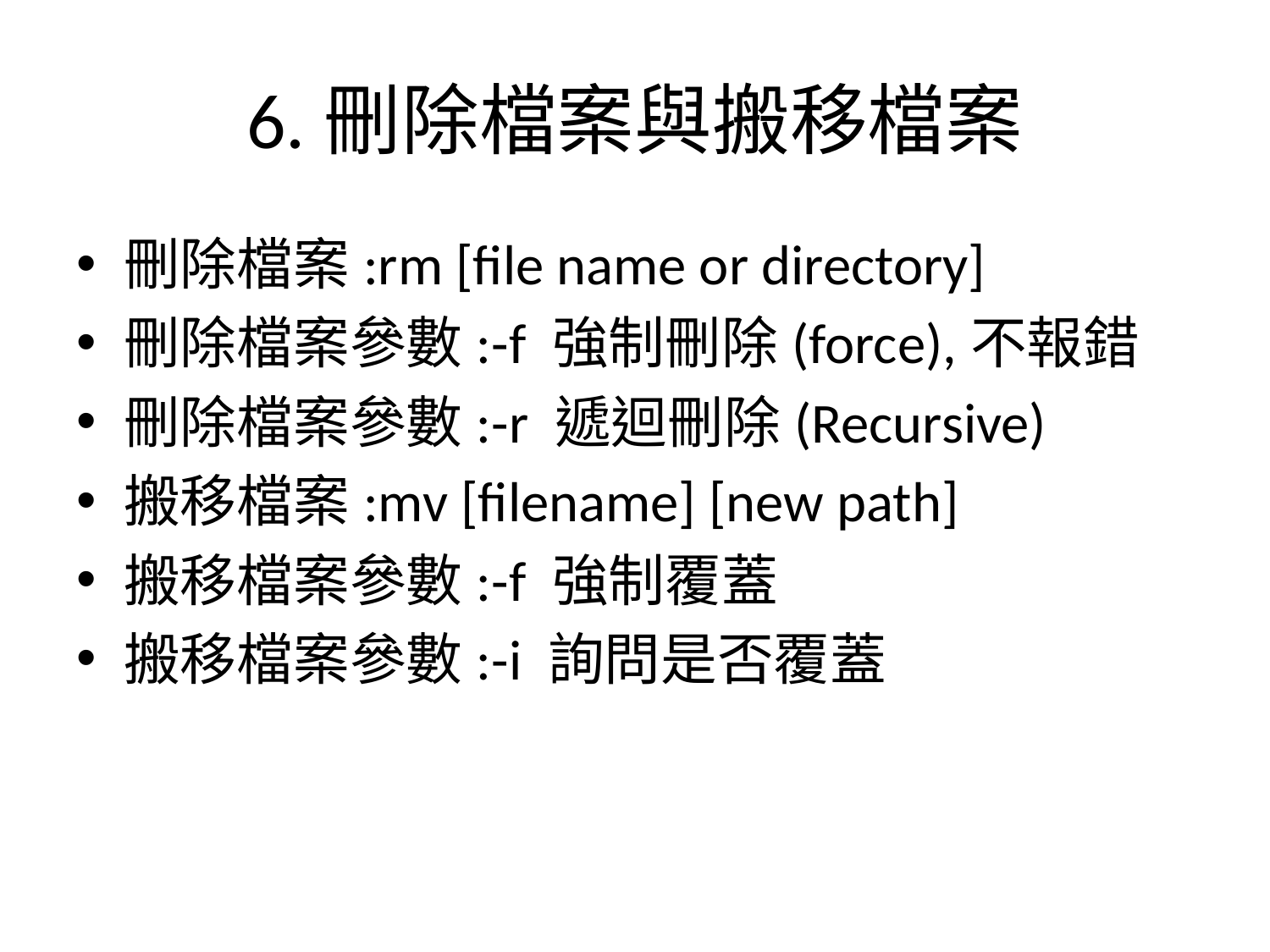

# 6.刪除檔案與搬移檔案
刪除檔案:rm [file name or directory]
刪除檔案參數:-f 強制刪除(force),不報錯
刪除檔案參數:-r 遞迴刪除(Recursive)
搬移檔案:mv [filename] [new path]
搬移檔案參數:-f 強制覆蓋
搬移檔案參數:-i 詢問是否覆蓋